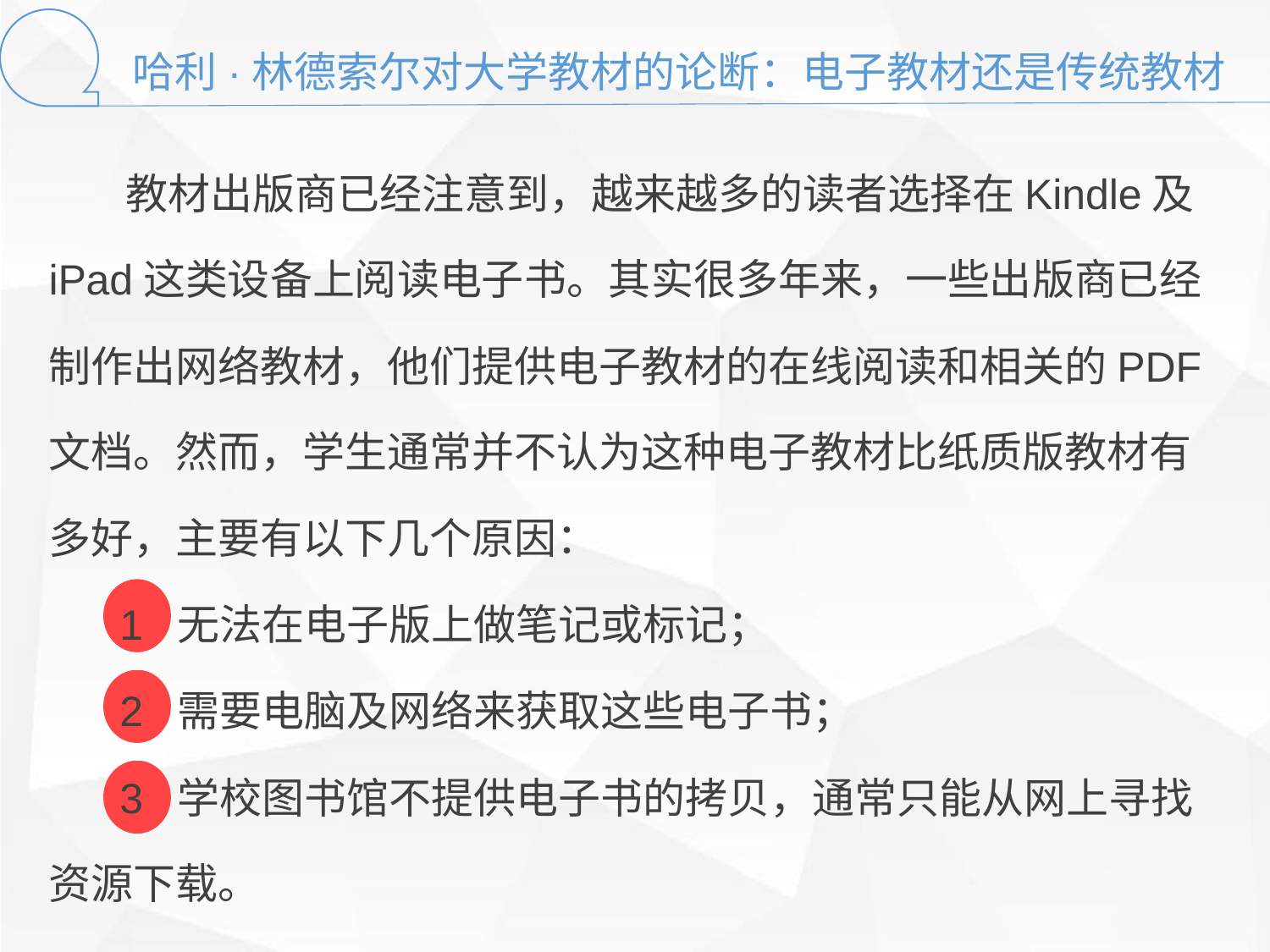

哈利·林德索尔对大学教材的论断：电子教材还是传统教材
       教材出版商已经注意到，越来越多的读者选择在Kindle及iPad这类设备上阅读电子书。其实很多年来，一些出版商已经制作出网络教材，他们提供电子教材的在线阅读和相关的PDF文档。然而，学生通常并不认为这种电子教材比纸质版教材有多好，主要有以下几个原因：
      1  无法在电子版上做笔记或标记；
      2  需要电脑及网络来获取这些电子书；
      3  学校图书馆不提供电子书的拷贝，通常只能从网上寻找资源下载。